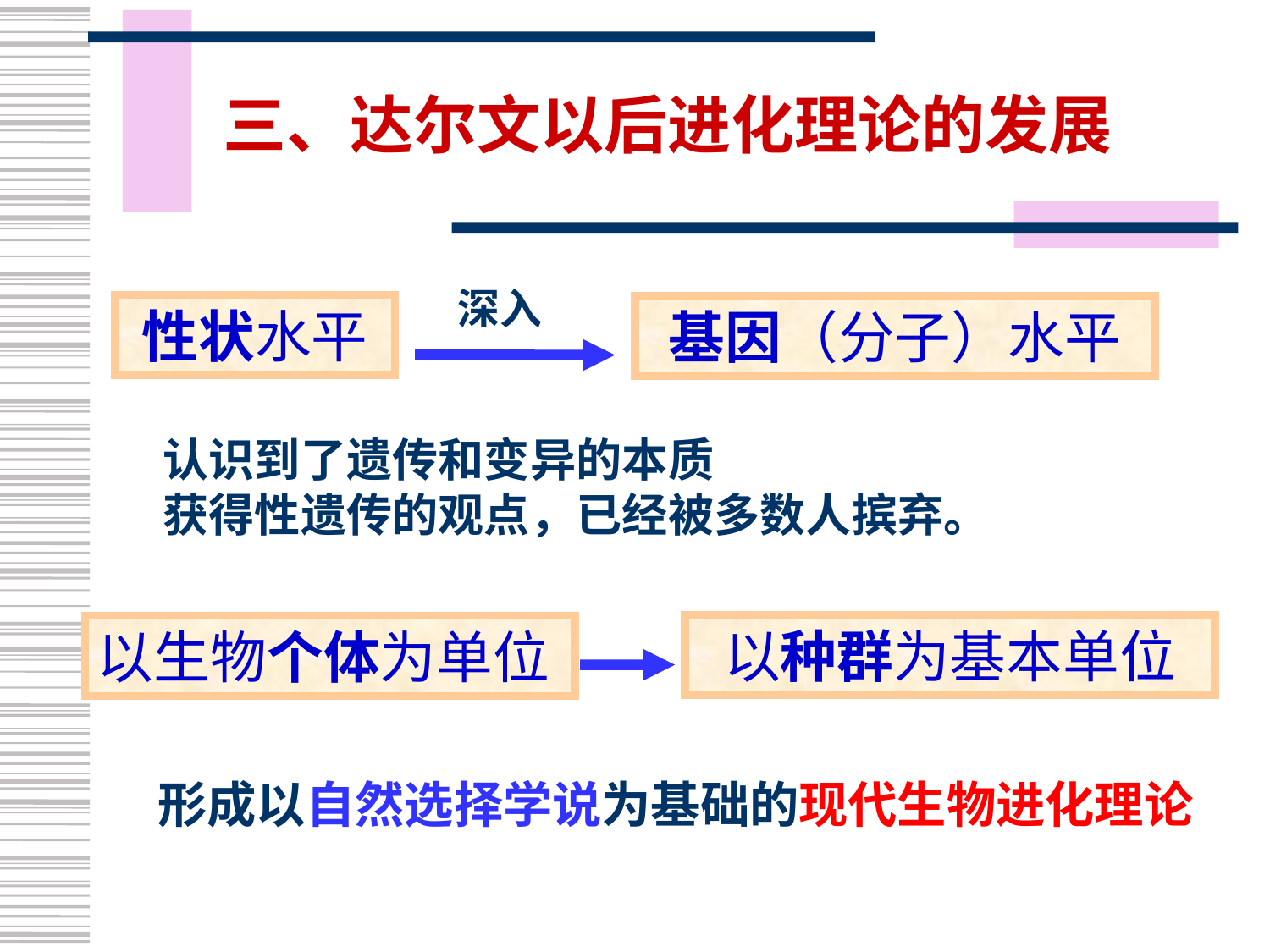

# 三、达尔文以后进化理论的发展
深入
性状水平
基因（分子）水平

认识到了遗传和变异的本质
获得性遗传的观点，已经被多数人摈弃。
以种群为基本单位
以生物个体为单位

    形成以自然选择学说为基础的现代生物进化理论